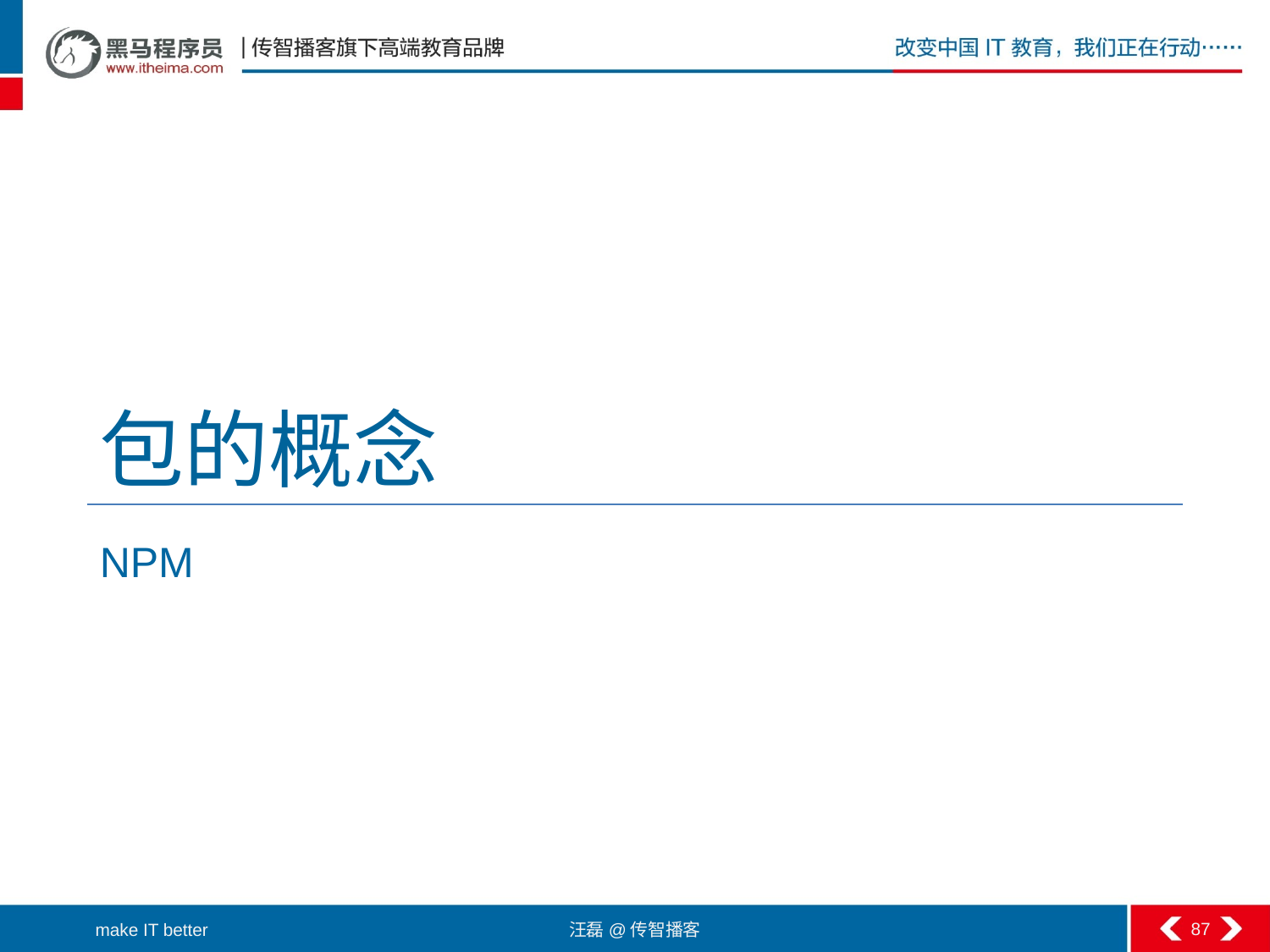

# 包的概念
NPM
87
汪磊@传智播客
make IT better